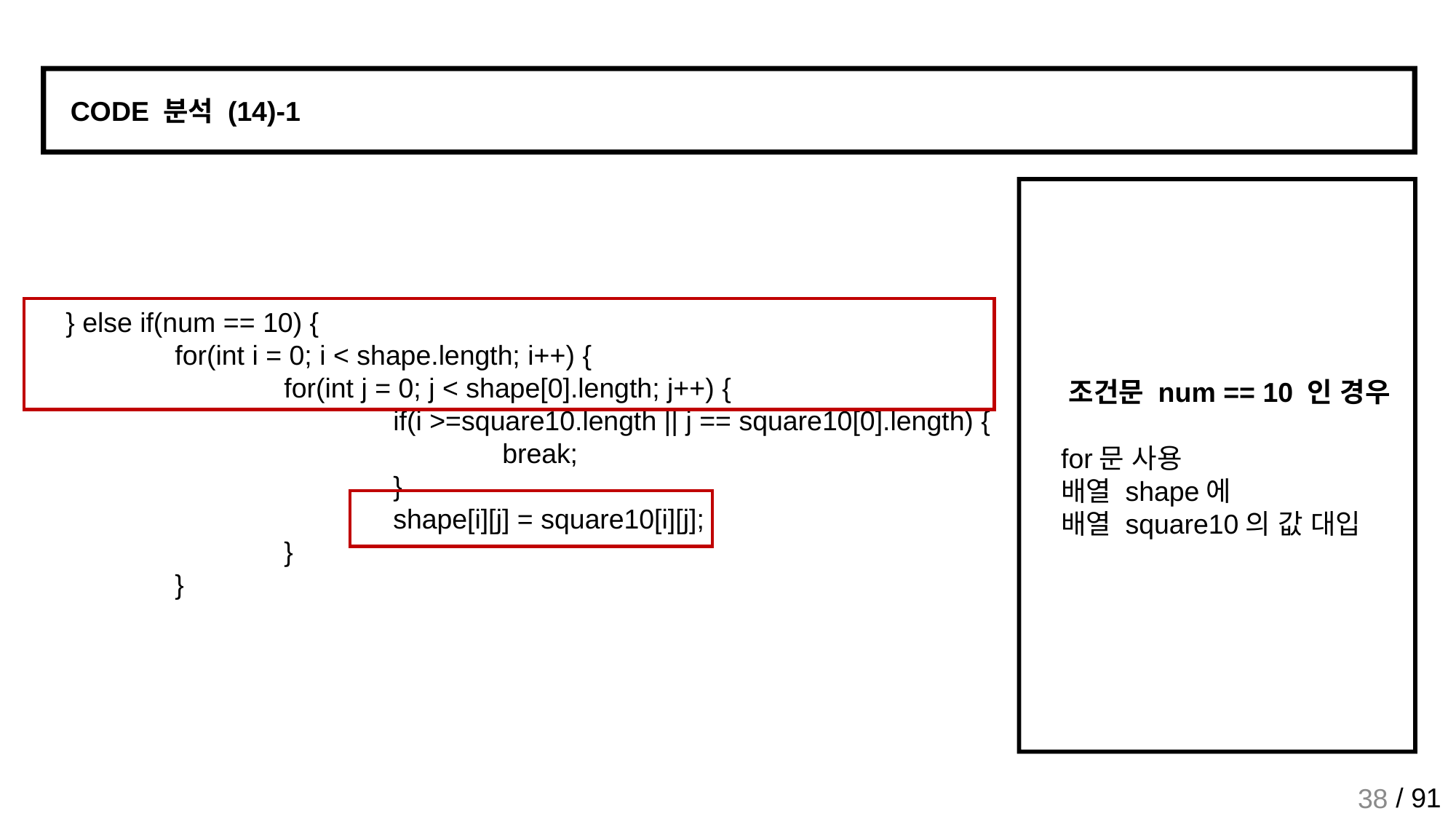

CODE 분석 (14)-1

	} else if(num == 10) {
		for(int i = 0; i < shape.length; i++) {
			for(int j = 0; j < shape[0].length; j++) {
				if(i >=square10.length || j == square10[0].length) {
					break;
				}
				shape[i][j] = square10[i][j];
			}
		}
조건문 num == 10 인 경우
for문 사용
배열 shape에
배열 square10의 값 대입

38